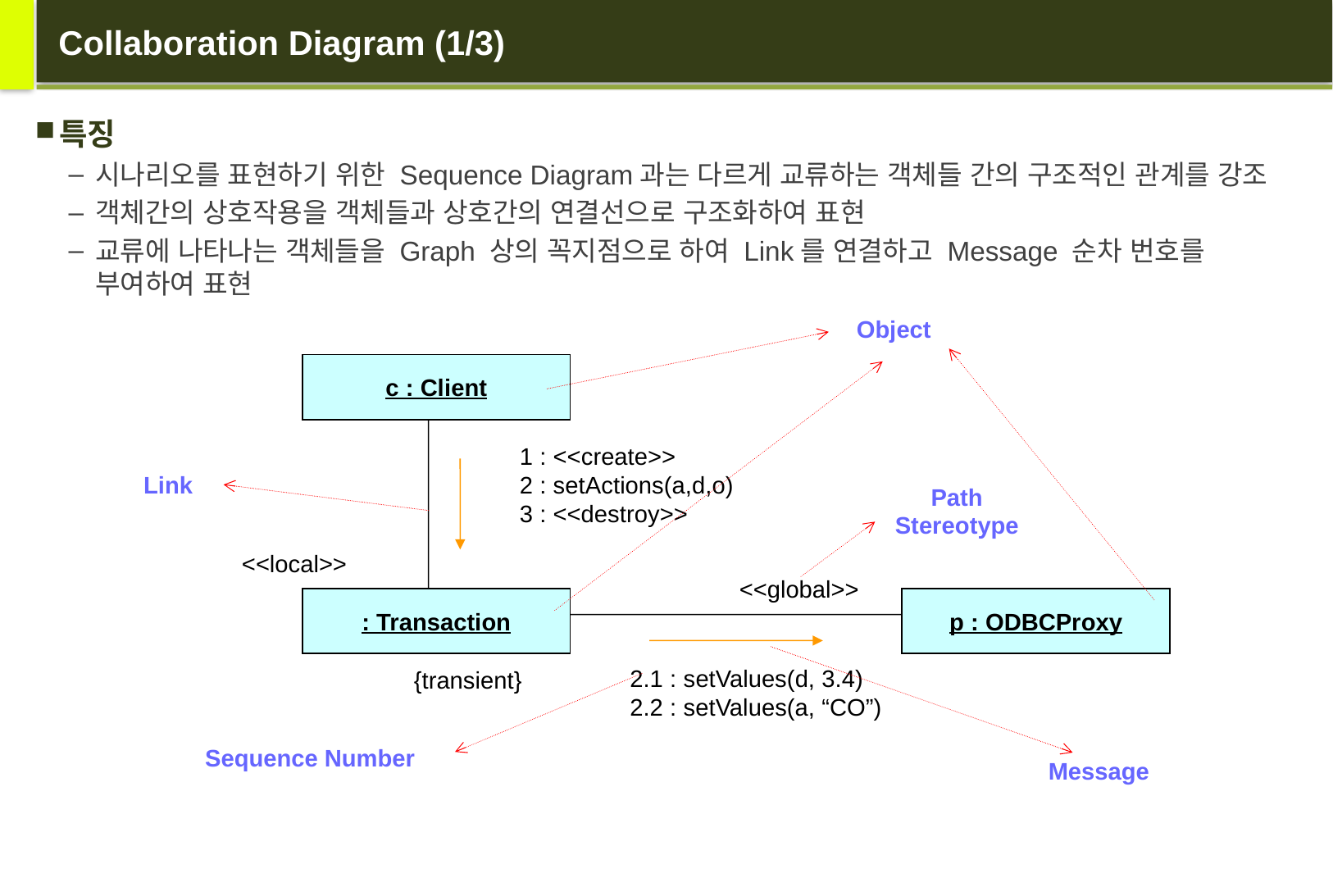

# Collaboration Diagram (1/3)
특징
시나리오를 표현하기 위한 Sequence Diagram과는 다르게 교류하는 객체들 간의 구조적인 관계를 강조
객체간의 상호작용을 객체들과 상호간의 연결선으로 구조화하여 표현
교류에 나타나는 객체들을 Graph 상의 꼭지점으로 하여 Link를 연결하고 Message 순차 번호를 부여하여 표현
Object

c : Client

Link

1 : <<create>>
2 : setActions(a,d,o)
3 : <<destroy>>

Path
Stereotype

<<local>>
<<global>>
: Transaction
p : ODBCProxy

{transient}
2.1 : setValues(d, 3.4)
2.2 : setValues(a, “CO”)

Sequence Number
Message